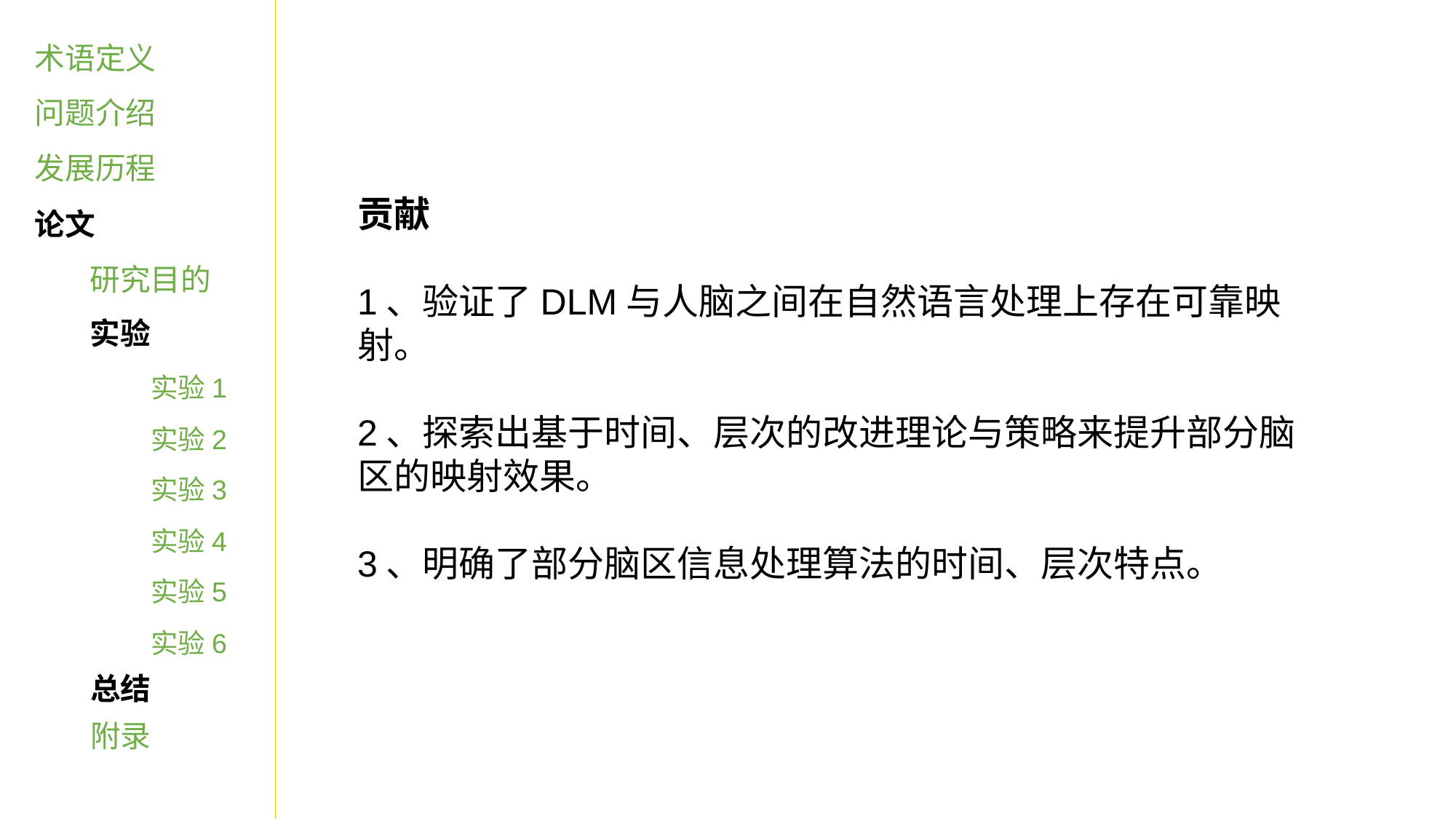

术语定义
问题介绍
发展历程
贡献

1、验证了DLM与人脑之间在自然语言处理上存在可靠映射。

2、探索出基于时间、层次的改进理论与策略来提升部分脑区的映射效果。

3、明确了部分脑区信息处理算法的时间、层次特点。
论文
研究目的
实验
实验1
实验2
实验3
实验4
实验5
实验6
总结
附录